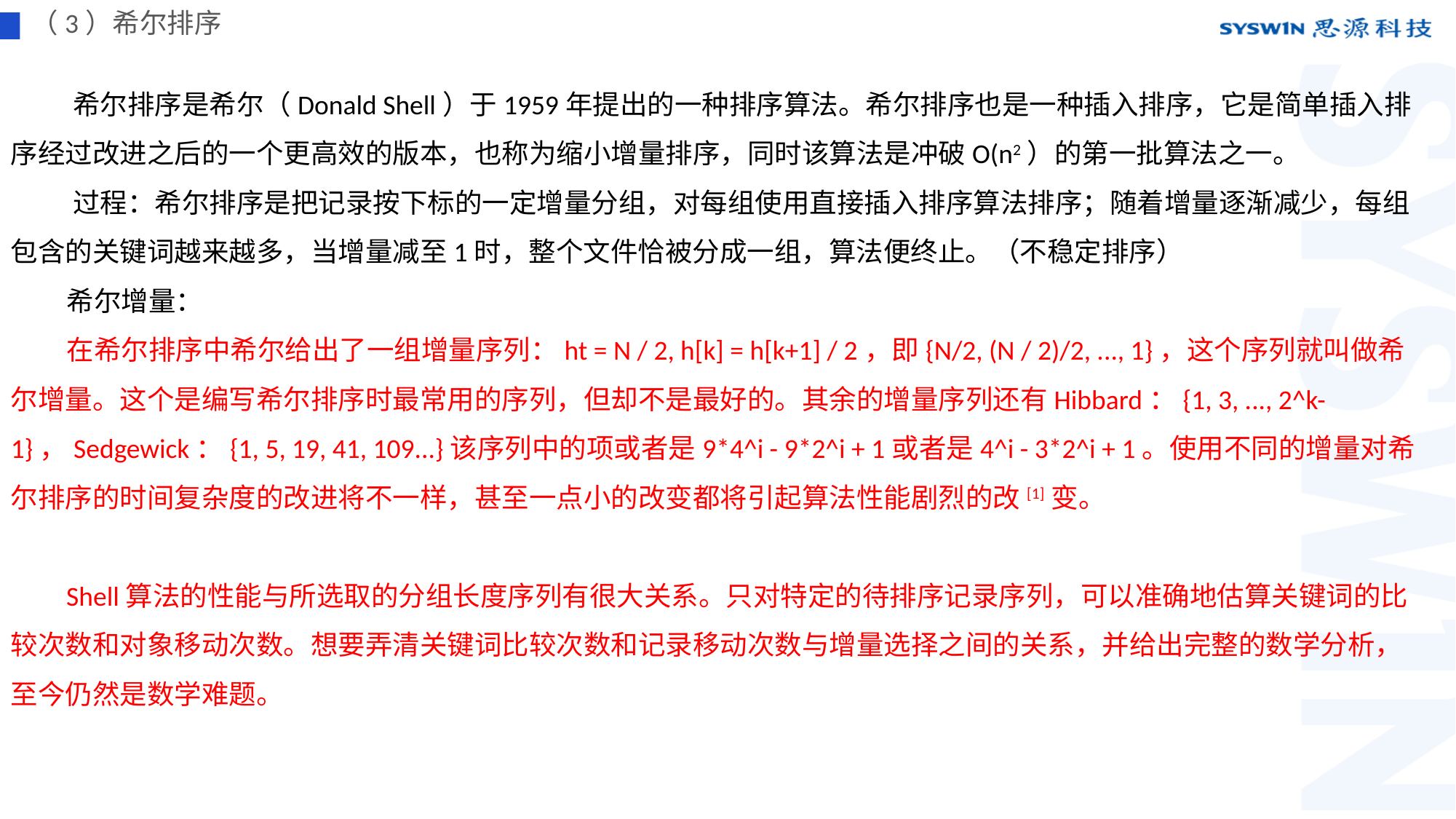

（3）希尔排序
         希尔排序是希尔（Donald Shell）于1959年提出的一种排序算法。希尔排序也是一种插入排序，它是简单插入排序经过改进之后的一个更高效的版本，也称为缩小增量排序，同时该算法是冲破O(n2）的第一批算法之一。
         过程：希尔排序是把记录按下标的一定增量分组，对每组使用直接插入排序算法排序；随着增量逐渐减少，每组包含的关键词越来越多，当增量减至1时，整个文件恰被分成一组，算法便终止。（不稳定排序）
        希尔增量：
        在希尔排序中希尔给出了一组增量序列：ht = N / 2, h[k] = h[k+1] / 2，即{N/2, (N / 2)/2, ..., 1}，这个序列就叫做希尔增量。这个是编写希尔排序时最常用的序列，但却不是最好的。其余的增量序列还有Hibbard：{1, 3, ..., 2^k-1}，Sedgewick：{1, 5, 19, 41, 109...}该序列中的项或者是9*4^i - 9*2^i + 1或者是4^i - 3*2^i + 1。使用不同的增量对希尔排序的时间复杂度的改进将不一样，甚至一点小的改变都将引起算法性能剧烈的改[1]变。

         Shell算法的性能与所选取的分组长度序列有很大关系。只对特定的待排序记录序列，可以准确地估算关键词的比较次数和对象移动次数。想要弄清关键词比较次数和记录移动次数与增量选择之间的关系，并给出完整的数学分析，至今仍然是数学难题。